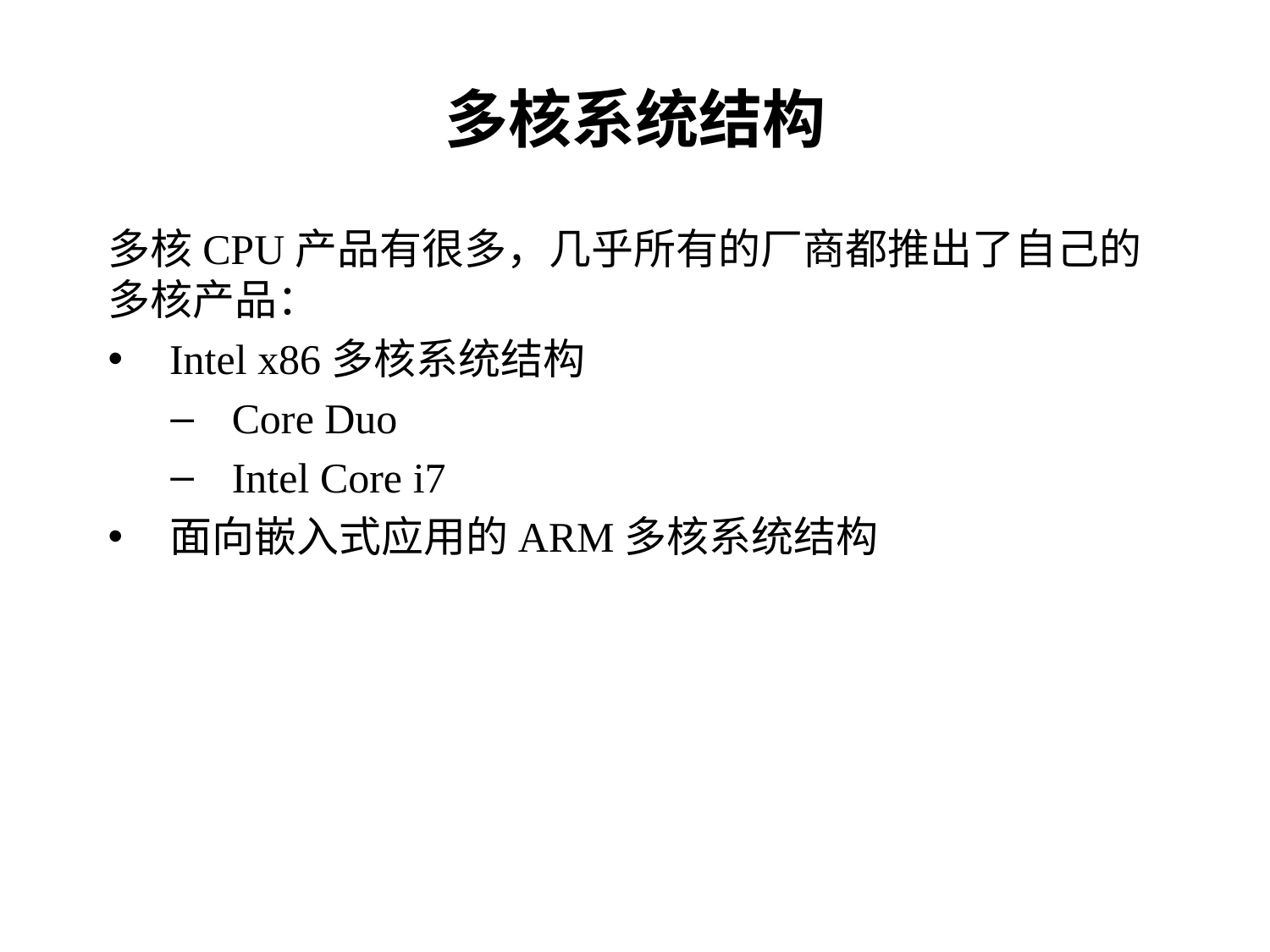

# 多核系统结构
多核CPU产品有很多，几乎所有的厂商都推出了自己的多核产品：
Intel x86多核系统结构
Core Duo
Intel Core i7
面向嵌入式应用的ARM多核系统结构